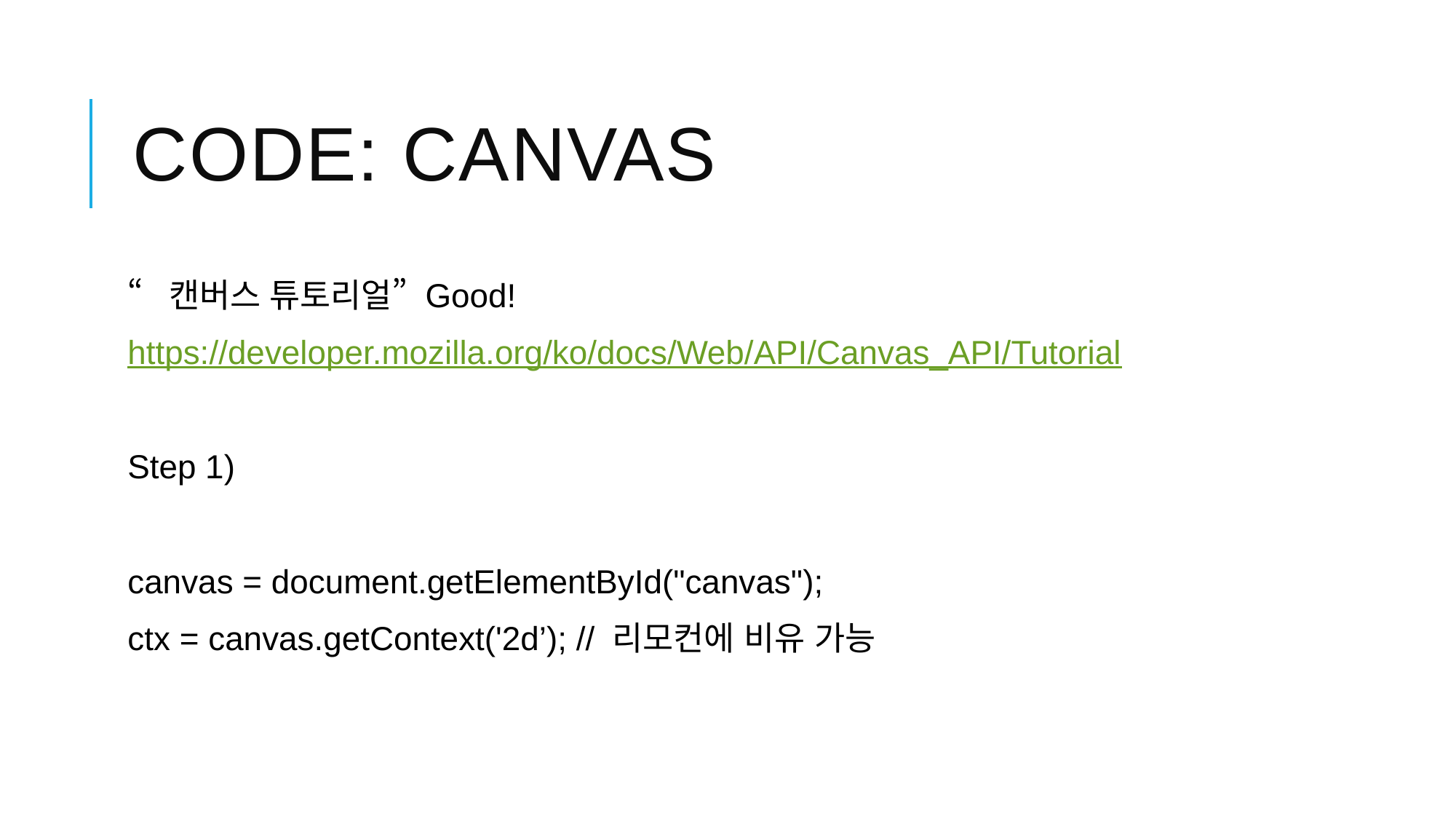

# Code: Canvas
“캔버스 튜토리얼” Good!
https://developer.mozilla.org/ko/docs/Web/API/Canvas_API/Tutorial

Step 1)

canvas = document.getElementById("canvas");
ctx = canvas.getContext('2d’); // 리모컨에 비유 가능